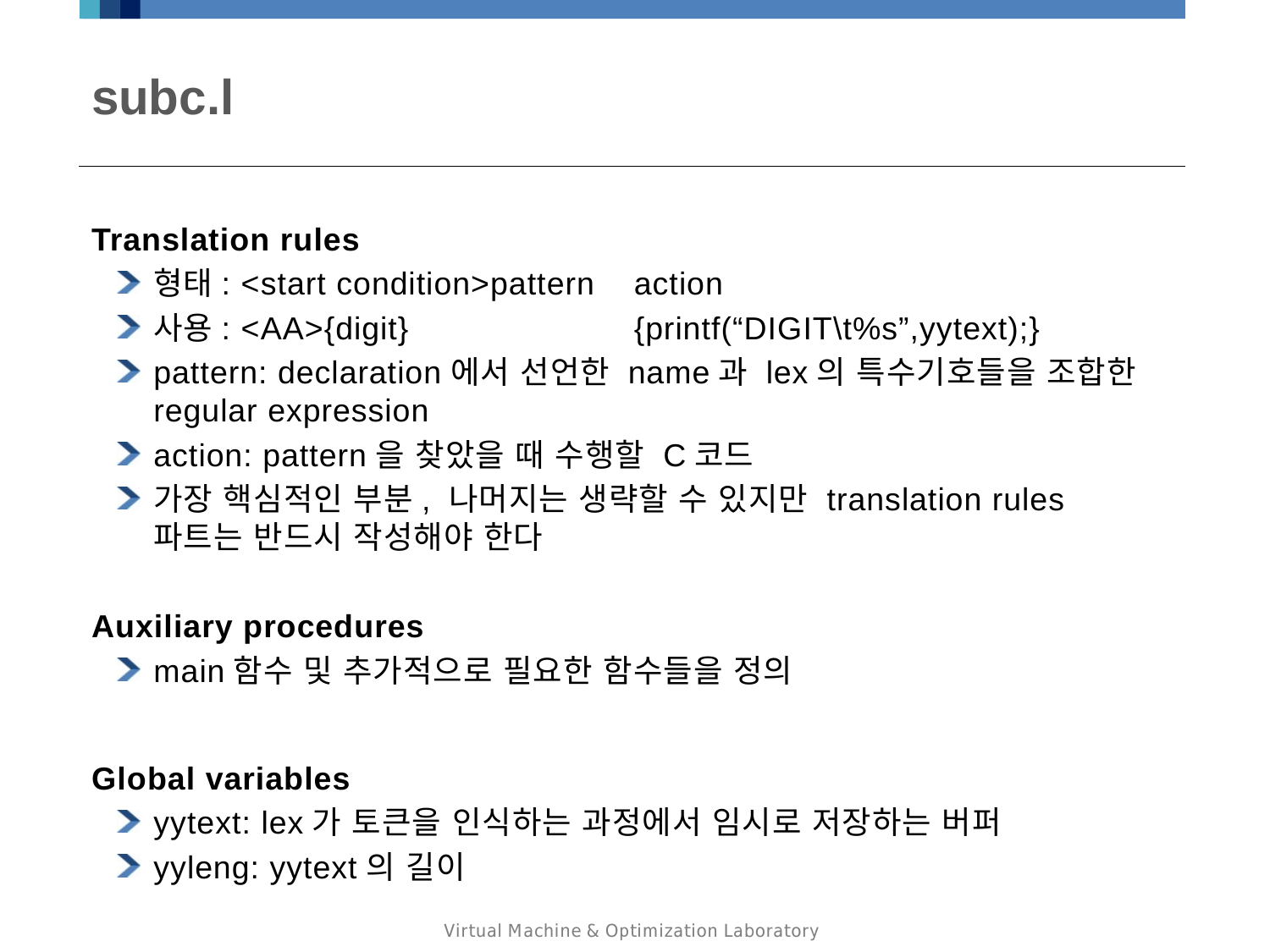

# subc.l
Translation rules
형태: <start condition>pattern    action
사용: <AA>{digit}                       {printf(“DIGIT\t%s”,yytext);}
pattern: declaration에서 선언한 name과 lex의 특수기호들을 조합한 regular expression
action: pattern을 찾았을 때 수행할 C코드
가장 핵심적인 부분, 나머지는 생략할 수 있지만 translation rules 파트는 반드시 작성해야 한다

Auxiliary procedures
main함수 및 추가적으로 필요한 함수들을 정의

Global variables
yytext: lex가 토큰을 인식하는 과정에서 임시로 저장하는 버퍼
yyleng: yytext의 길이